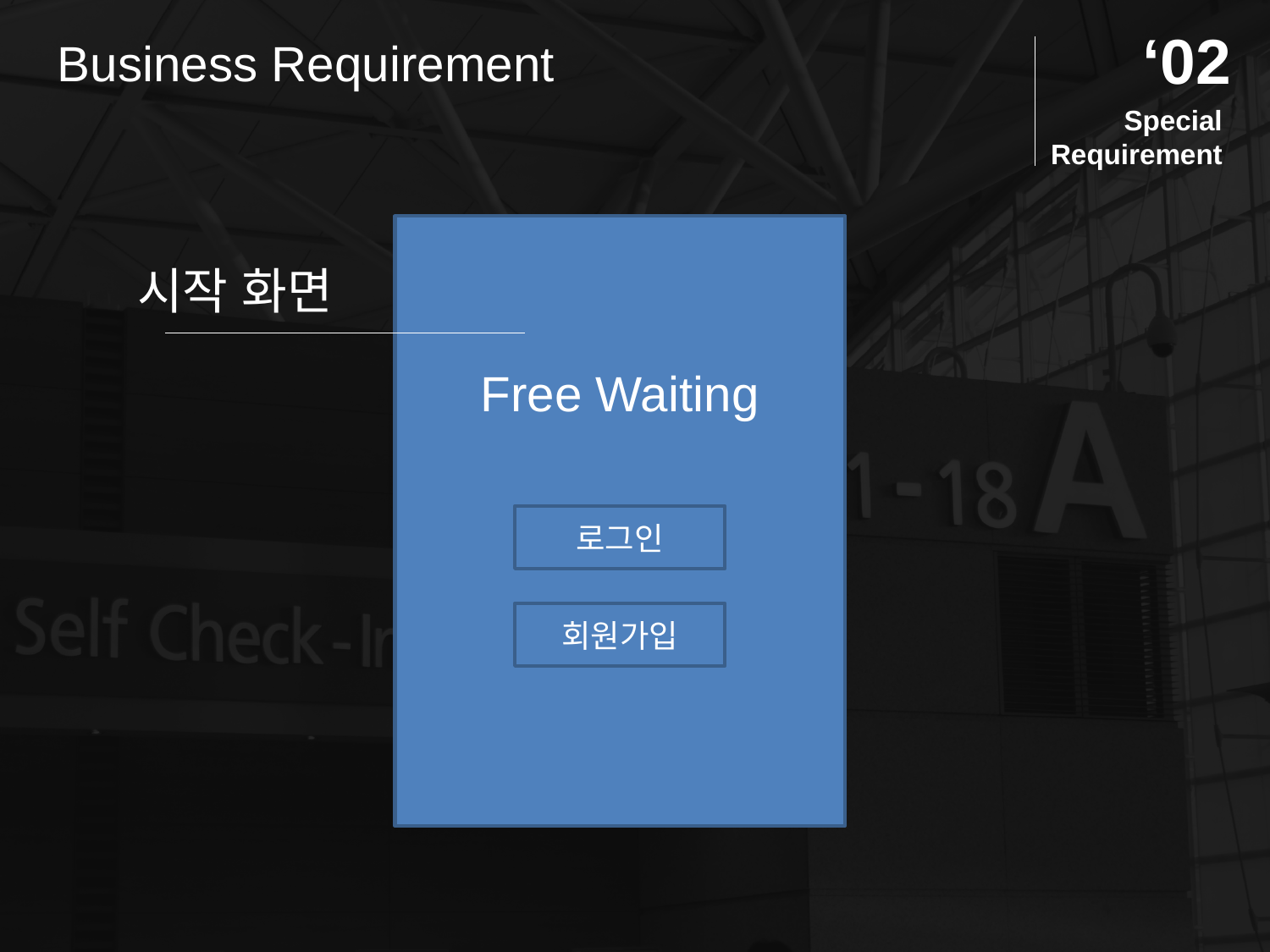

‘02
Business Requirement
Special
Requirement

시작 화면
Free Waiting
로그인
회원가입